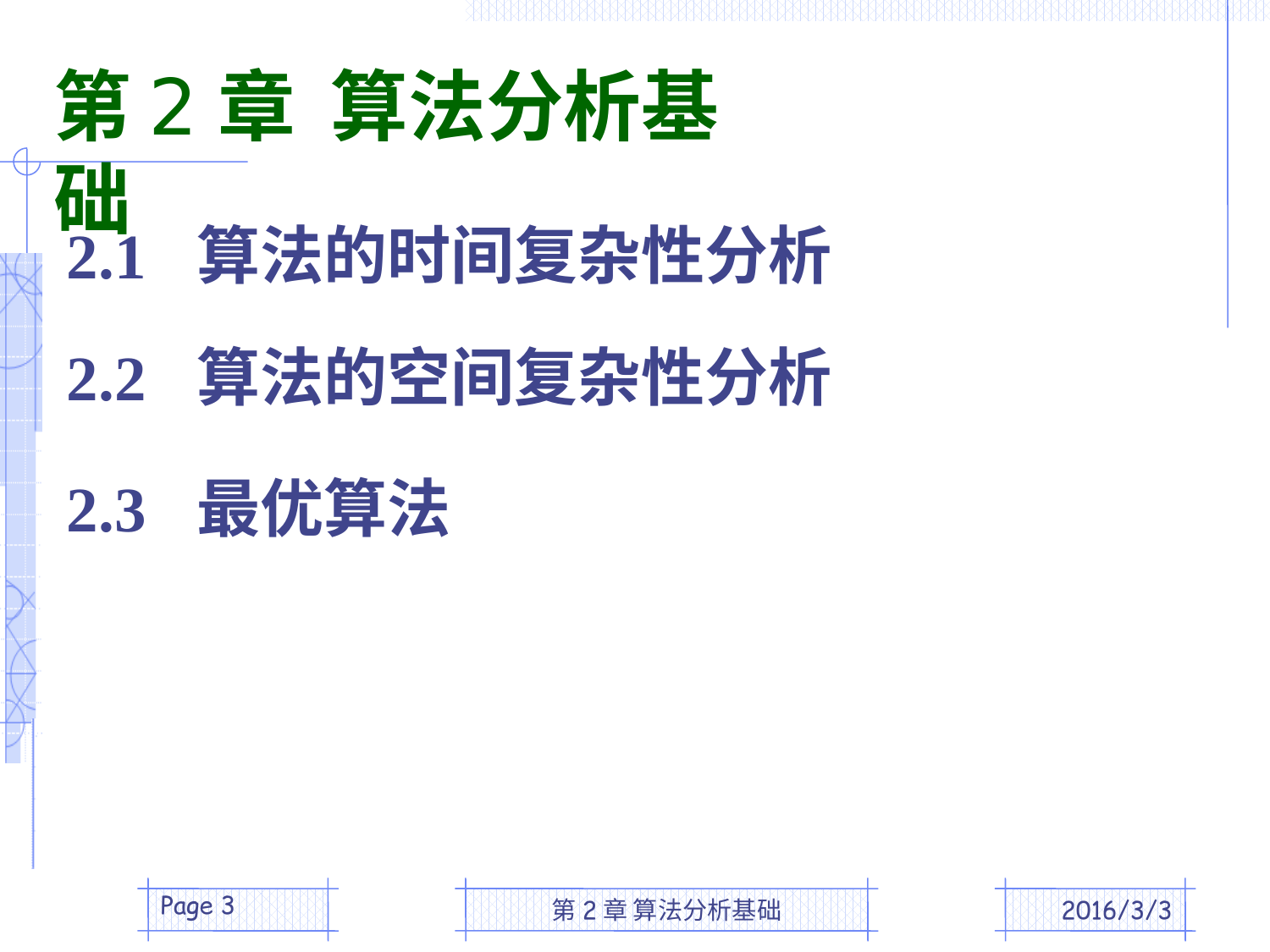

第2章  算法分析基础
2.1  算法的时间复杂性分析
2.2  算法的空间复杂性分析
2.3  最优算法
Page 3
第2章 算法分析基础
2016/3/3